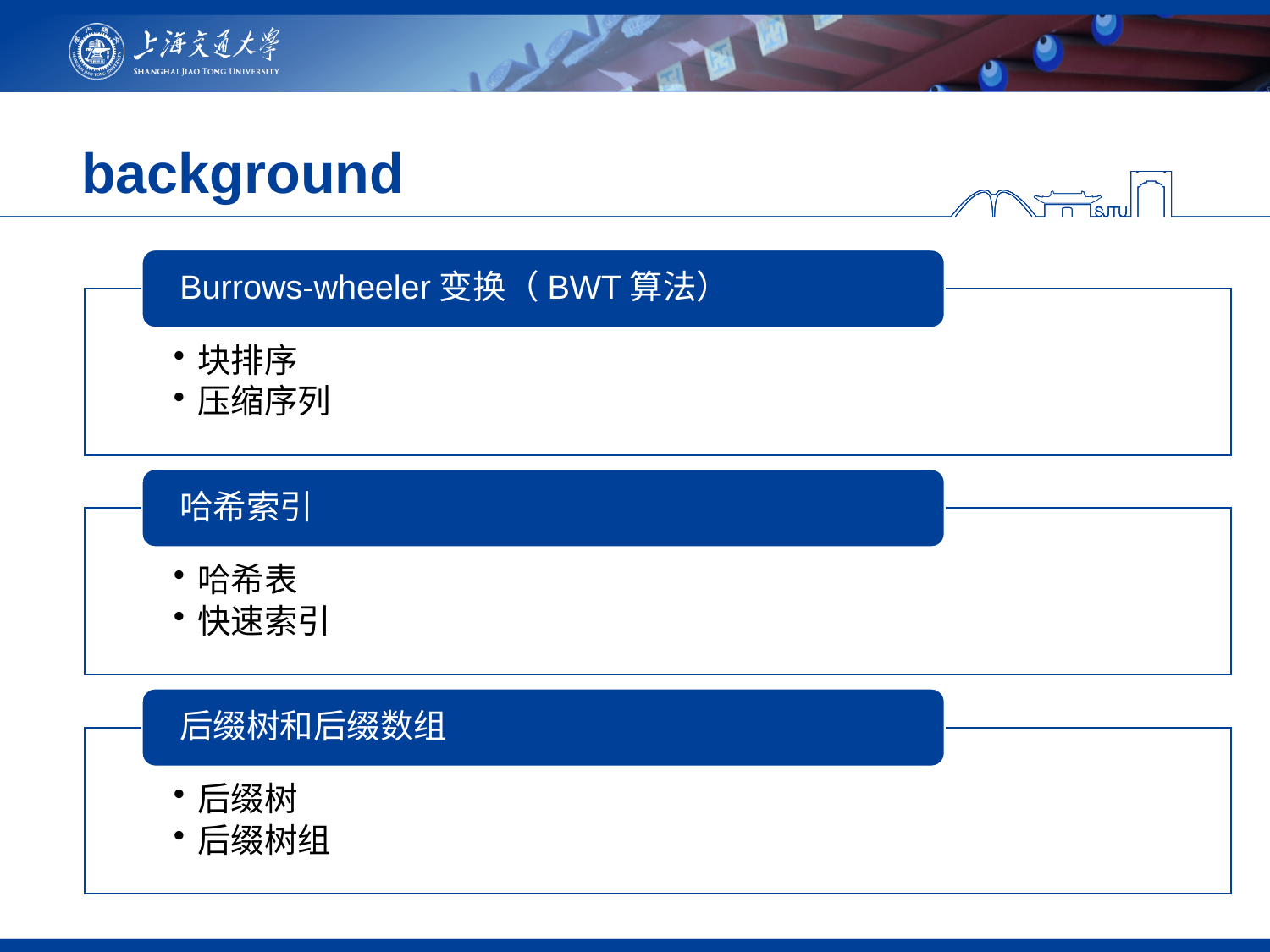

# background
块排序
压缩序列
Burrows-wheeler变换（BWT算法）
哈希表
快速索引
哈希索引
后缀树
后缀树组
后缀树和后缀数组